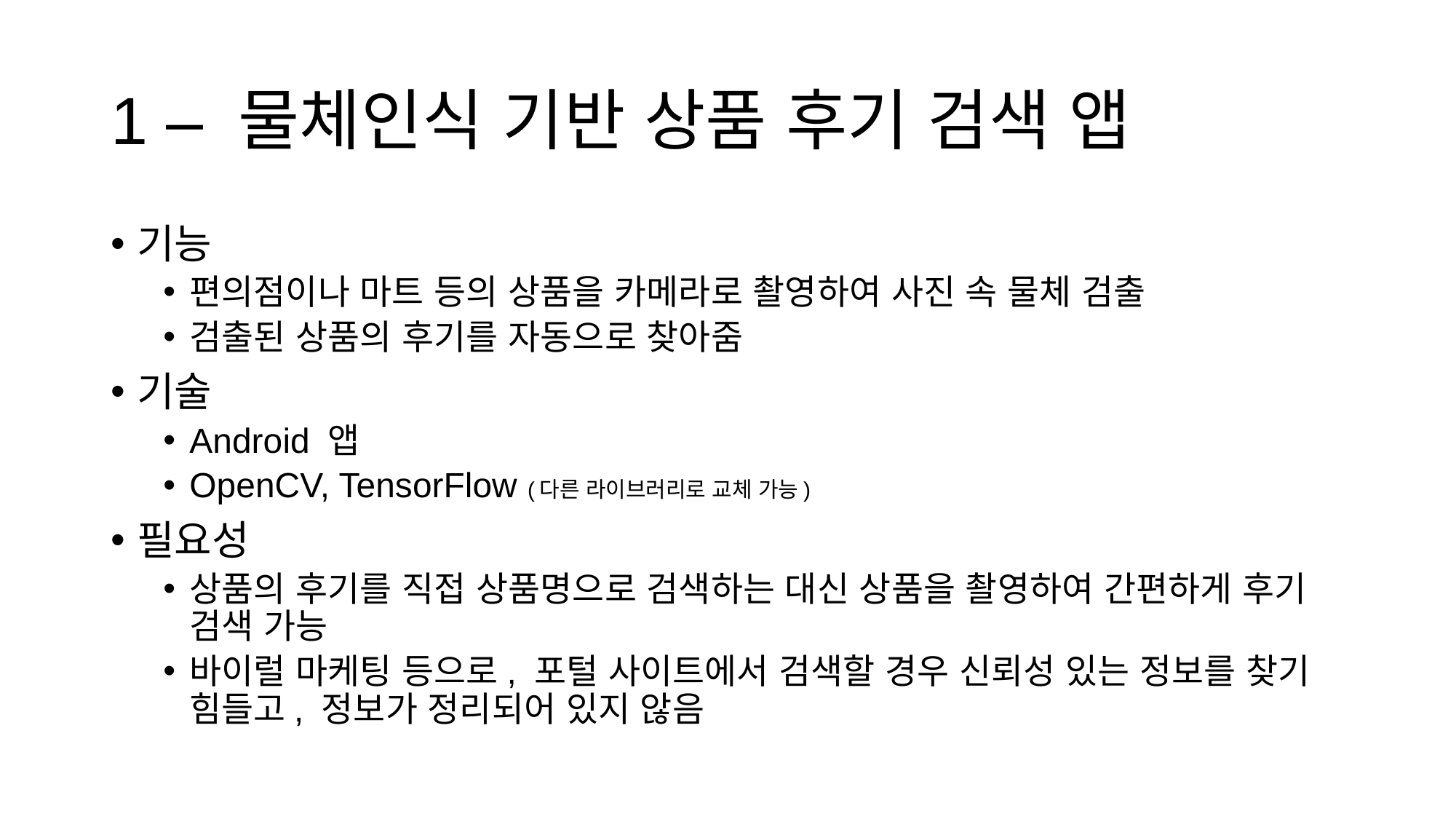

# 1 – 물체인식 기반 상품 후기 검색 앱
기능
편의점이나 마트 등의 상품을 카메라로 촬영하여 사진 속 물체 검출
검출된 상품의 후기를 자동으로 찾아줌
기술
Android 앱
OpenCV, TensorFlow (다른 라이브러리로 교체 가능)
필요성
상품의 후기를 직접 상품명으로 검색하는 대신 상품을 촬영하여 간편하게 후기 검색 가능
바이럴 마케팅 등으로, 포털 사이트에서 검색할 경우 신뢰성 있는 정보를 찾기 힘들고, 정보가 정리되어 있지 않음